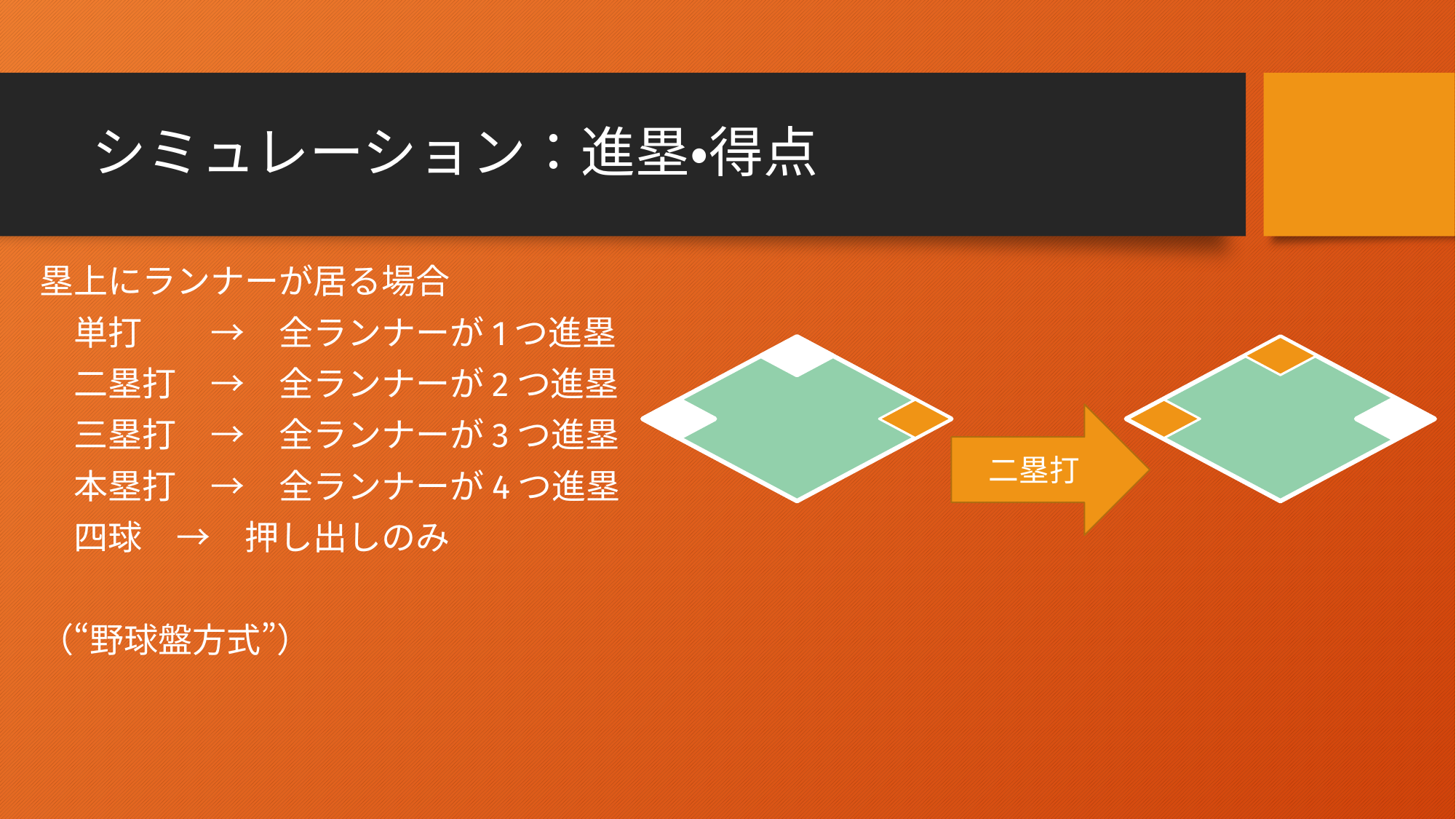

# シミュレーション：進塁・得点
塁上にランナーが居る場合
　単打　　→　全ランナーが1つ進塁
　二塁打　→　全ランナーが2つ進塁
　三塁打　→　全ランナーが3つ進塁
　本塁打　→　全ランナーが4つ進塁
　四球　→　押し出しのみ

（“野球盤方式”）

二塁打